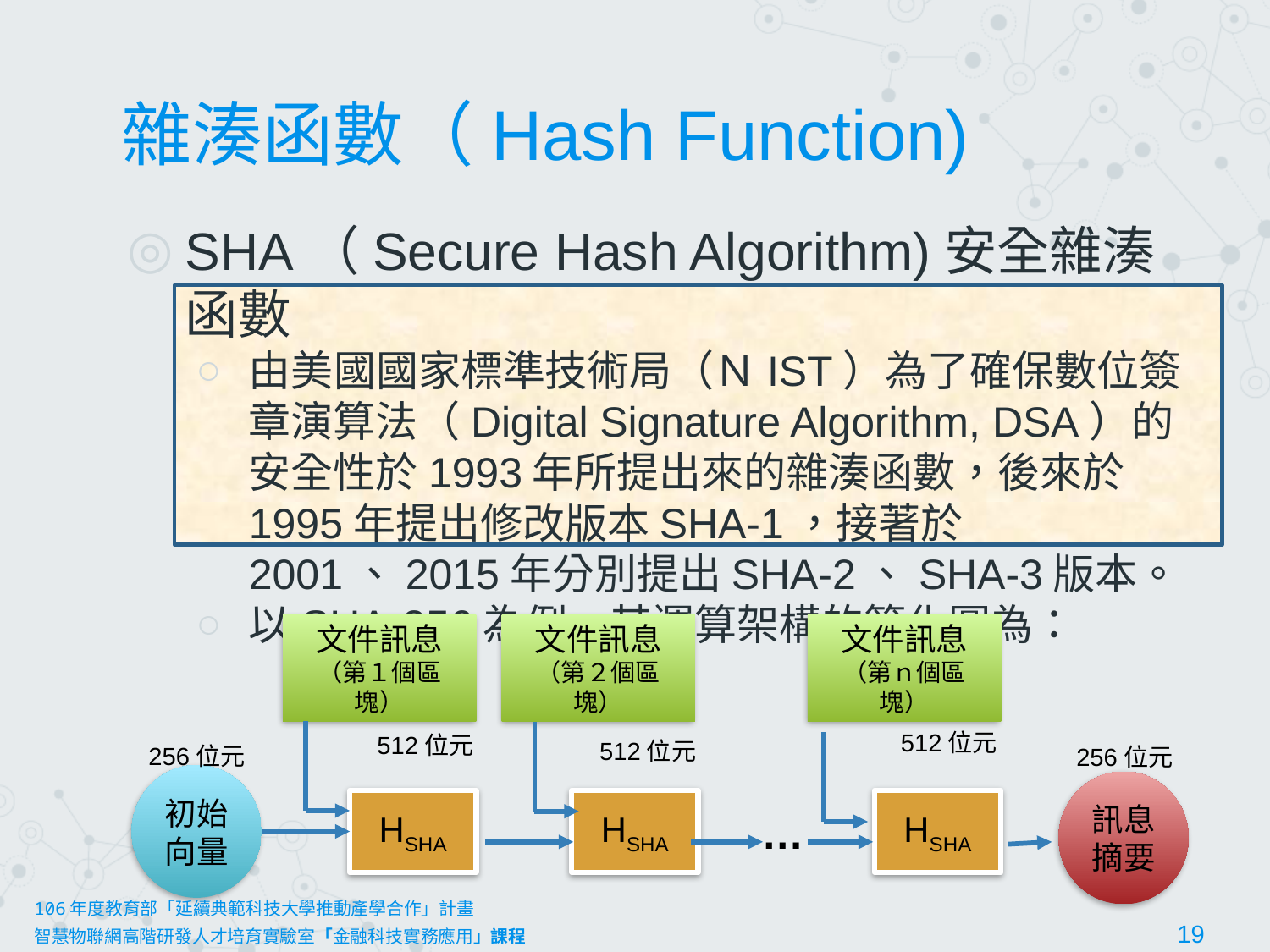

# 雜湊函數（Hash Function)
SHA（Secure Hash Algorithm)安全雜湊函數
由美國國家標準技術局（ＮIST）為了確保數位簽章演算法（Digital Signature Algorithm, DSA）的安全性於1993年所提出來的雜湊函數，後來於1995年提出修改版本SHA-1，接著於2001、2015年分別提出SHA-2、SHA-3版本。
以SHA-256為例，其運算架構的簡化圖為：

文件訊息
（第１個區塊）
文件訊息
（第２個區塊）
文件訊息
（第ｎ個區塊）
512位元
512位元
512位元
256位元
256位元
初始
向量
訊息
摘要
HSHA
HSHA
HSHA
…
106年度教育部「延續典範科技大學推動產學合作」計畫
智慧物聯網高階研發人才培育實驗室「金融科技實務應用」課程						19